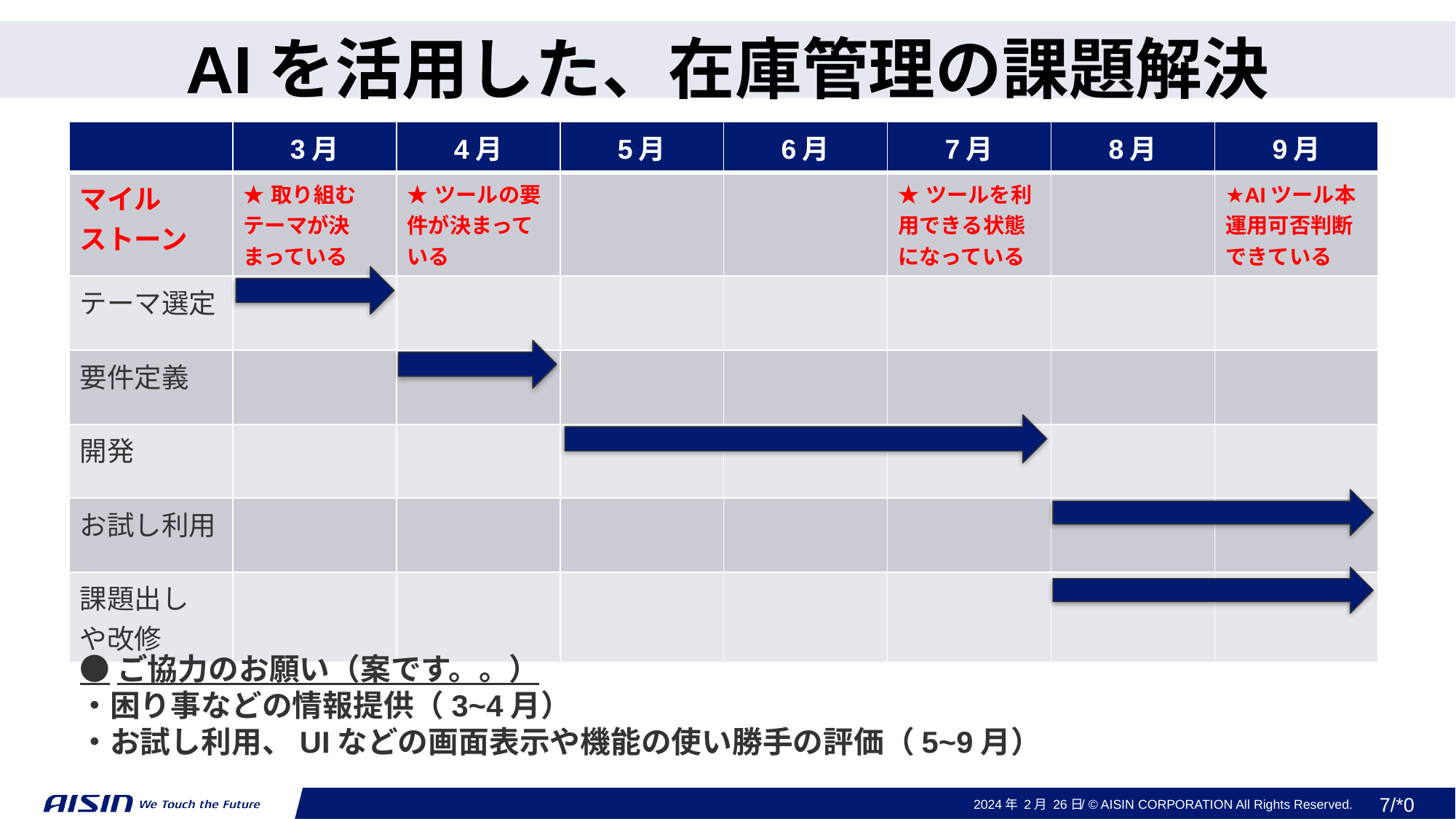

AIを活用した、在庫管理の課題解決
|  | 3月 | 4月 | 5月 | 6月 | 7月 | 8月 | 9月 |
| --- | --- | --- | --- | --- | --- | --- | --- |
| マイル ストーン | ★取り組むテーマが決まっている | ★ツールの要件が決まっている |  |  | ★ツールを利用できる状態になっている |  | ★AIツール本運用可否判断できている |
| テーマ選定 |  |  |  |  |  |  |  |
| 要件定義 |  |  |  |  |  |  |  |
| 開発 |  |  |  |  |  |  |  |
| お試し利用 |  |  |  |  |  |  |  |
| 課題出し や改修 |  |  |  |  |  |  |  |

●ご協力のお願い（案です。。）
・困り事などの情報提供（3~4月）
・お試し利用、UIなどの画面表示や機能の使い勝手の評価（5~9月）
2024年 2月 26日